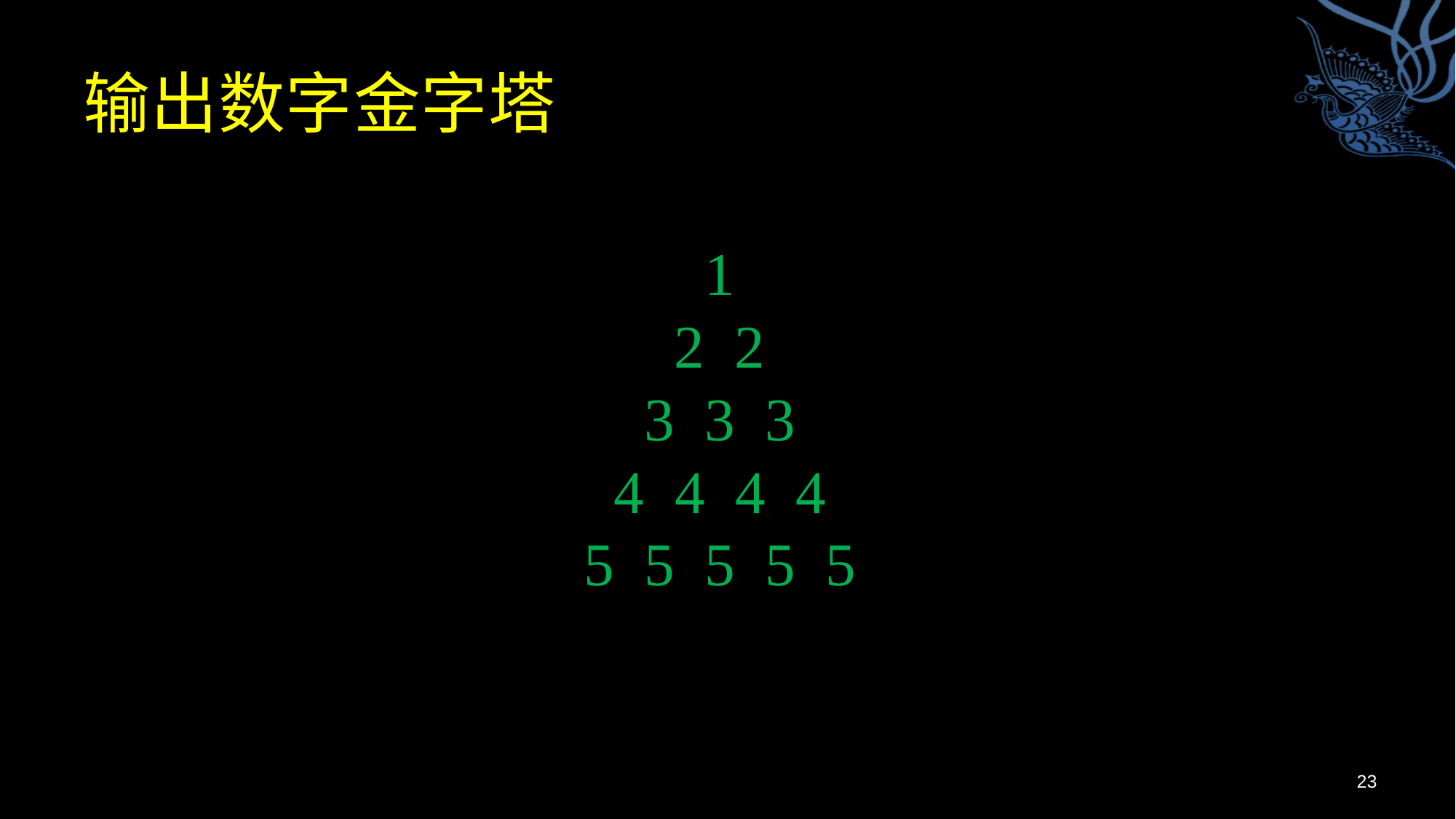

# 输出数字金字塔

        1
      2  2
    3  3  3
  4  4  4  4
5  5  5  5  5
23